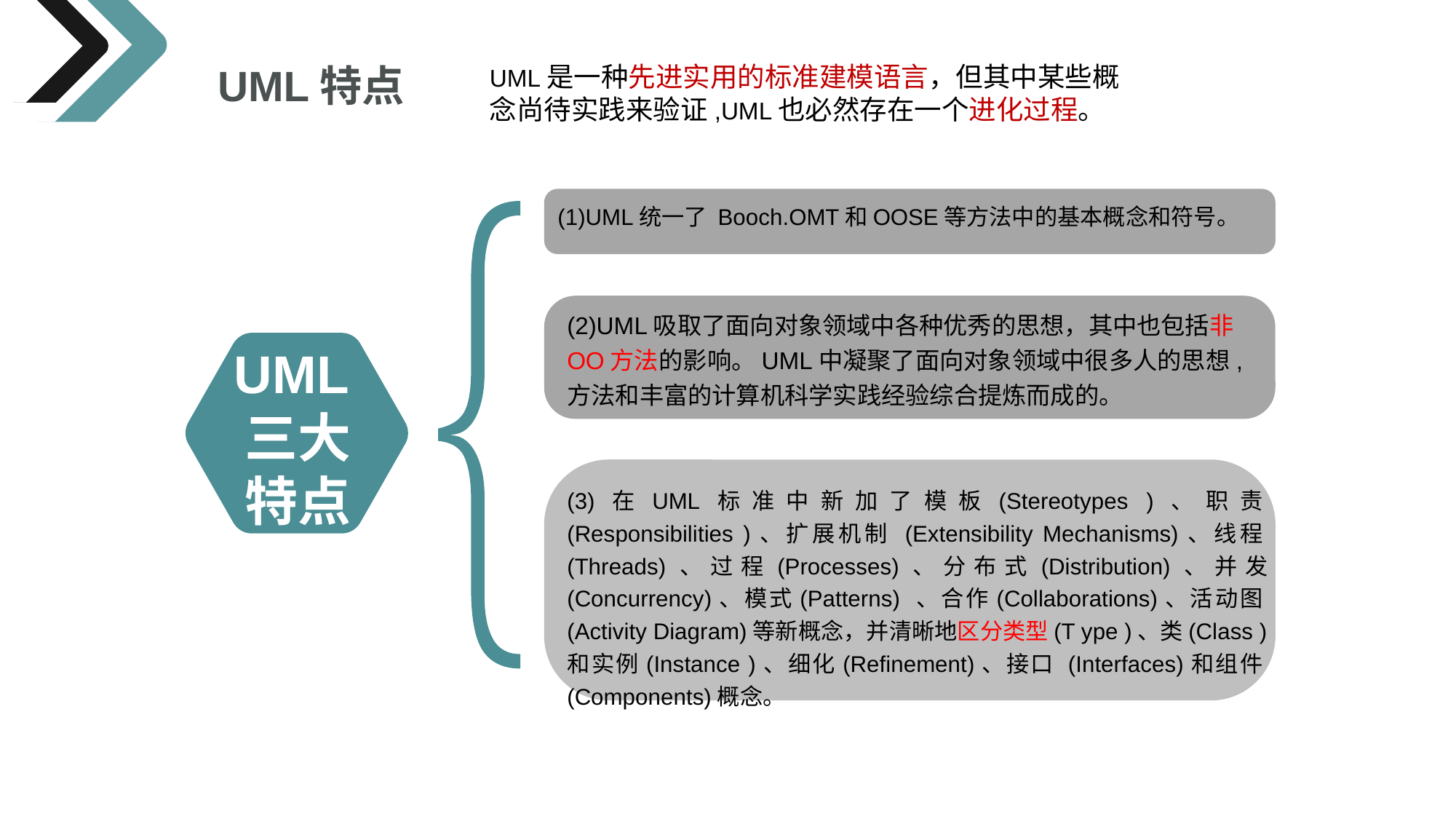

UML特点
UML是一种先进实用的标准建模语言，但其中某些概念尚待实践来验证,UML也必然存在一个进化过程。

(1)UML统一了 Booch.OMT和OOSE等方法中的基本概念和符号。

(2)UML吸取了面向对象领域中各种优秀的思想，其中也包括非OO方法的影响。UML中凝聚了面向对象领域中很多人的思想,方法和丰富的计算机科学实践经验综合提炼而成的。

UML三大特点

(3)在UML标准中新加了模板(Stereotypes )、职责(Responsibilities )、扩展机制 (Extensibility Mechanisms)、线程(Threads)、过程(Processes)、分布式(Distribution)、并发 (Concurrency)、模式(Patterns) 、合作(Collaborations)、活动图(Activity Diagram)等新概念，并清晰地区分类型(T ype )、类(Class )和实例(Instance )、细化(Refinement)、接口 (Interfaces)和组件(Components)概念。